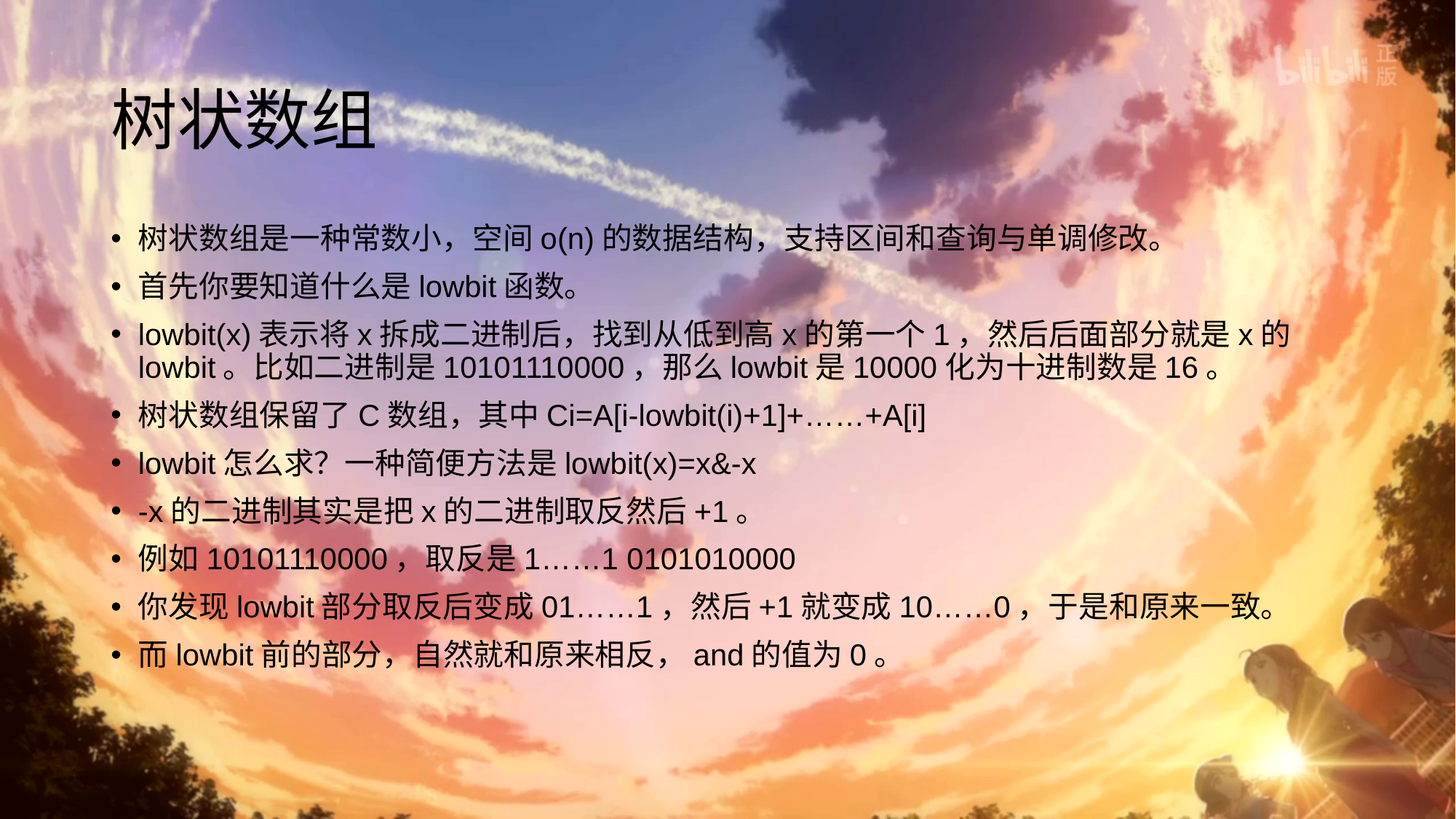

# 树状数组
树状数组是一种常数小，空间o(n)的数据结构，支持区间和查询与单调修改。
首先你要知道什么是lowbit函数。
lowbit(x)表示将x拆成二进制后，找到从低到高x的第一个1，然后后面部分就是x的lowbit。比如二进制是10101110000，那么lowbit是10000化为十进制数是16。
树状数组保留了C数组，其中Ci=A[i-lowbit(i)+1]+……+A[i]
lowbit怎么求？一种简便方法是lowbit(x)=x&-x
-x的二进制其实是把x的二进制取反然后+1。
例如10101110000，取反是1……1 0101010000
你发现lowbit部分取反后变成01……1，然后+1就变成10……0，于是和原来一致。
而lowbit前的部分，自然就和原来相反，and的值为0。